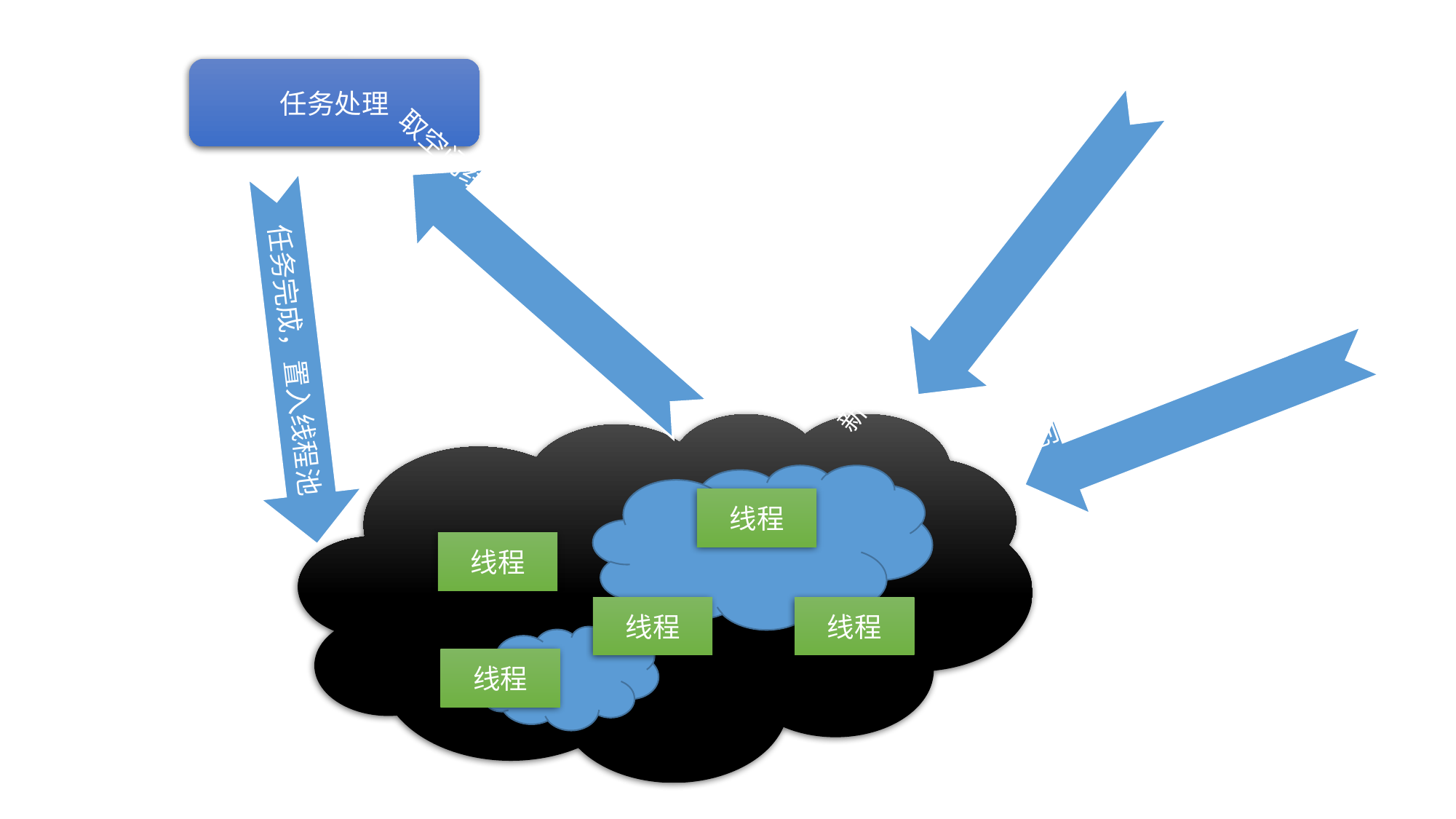

任务处理
新任务
取空闲线程
任务完成，置入线程池
创建线程并置入线程池

线程
线程
线程
线程

线程